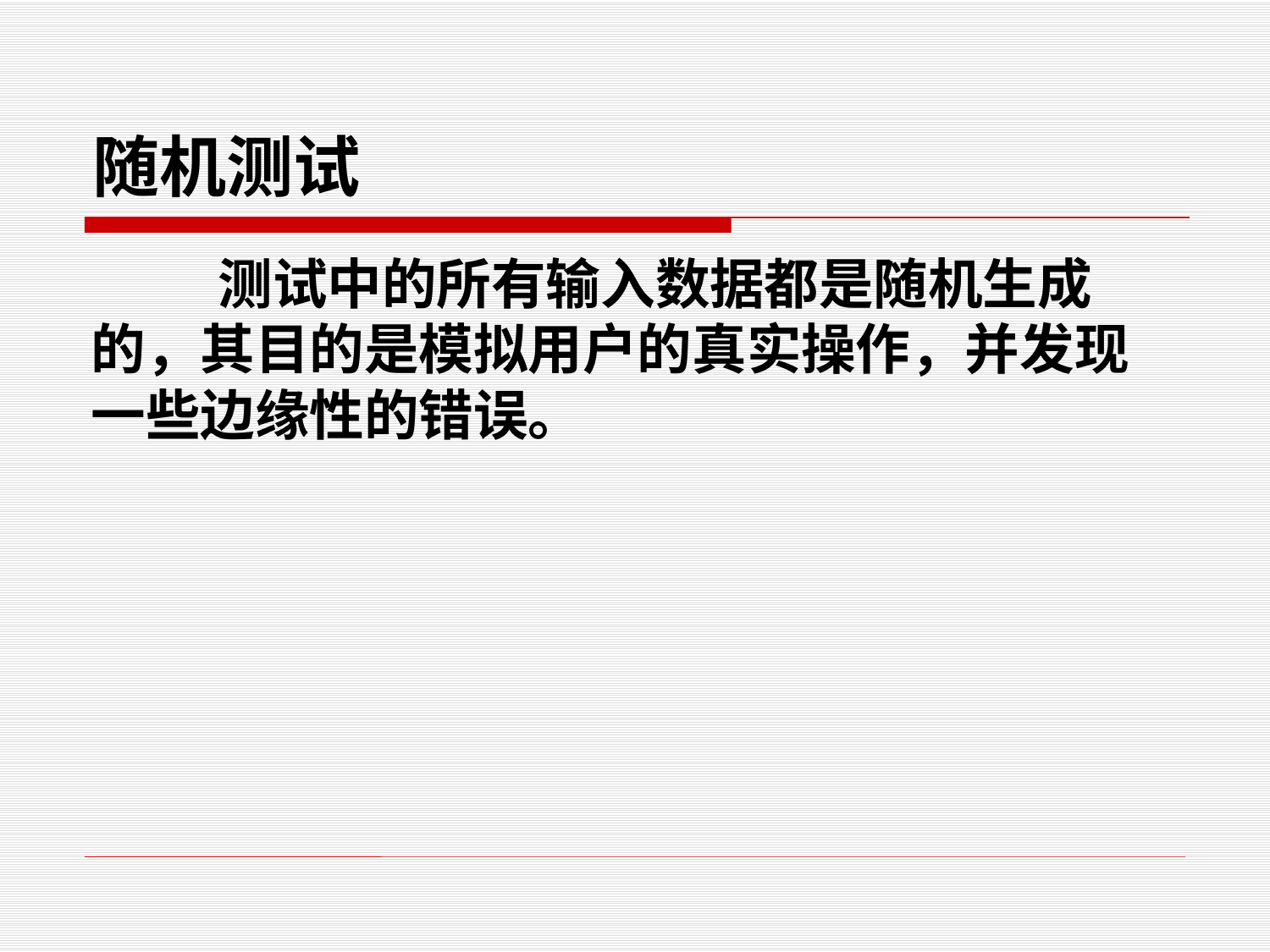

# 随机测试
	测试中的所有输入数据都是随机生成的，其目的是模拟用户的真实操作，并发现一些边缘性的错误。